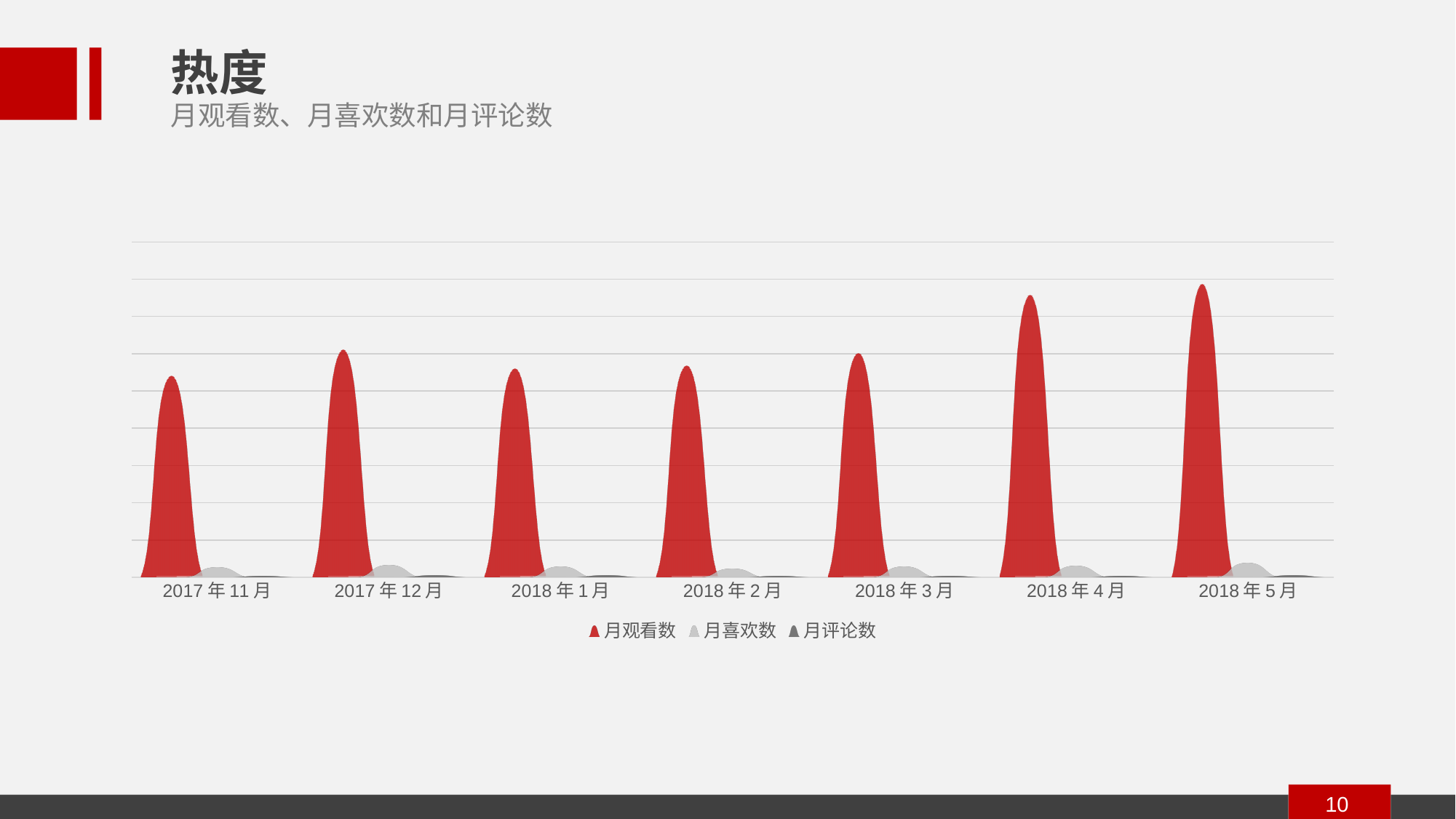

热度
月观看数、月喜欢数和月评论数

### Chart

| Category | 月观看数 | 月喜欢数 | 月评论数 |
|---|---|---|---|
| 43040 | 540580903.0 | 25669972.0 | 3067683.0 |
| 43071 | 609724039.0 | 31534627.0 | 4514385.0 |
| 43103 | 560286094.0 | 28316750.0 | 4432767.0 |
| 43135 | 567587215.0 | 22279150.0 | 3187392.0 |
| 43164 | 600816266.0 | 27830668.0 | 3355276.0 |
| 43196 | 756787855.0 | 29710096.0 | 3464921.0 |
| 43227 | 785486606.0 | 37566221.0 | 4621427.0 |